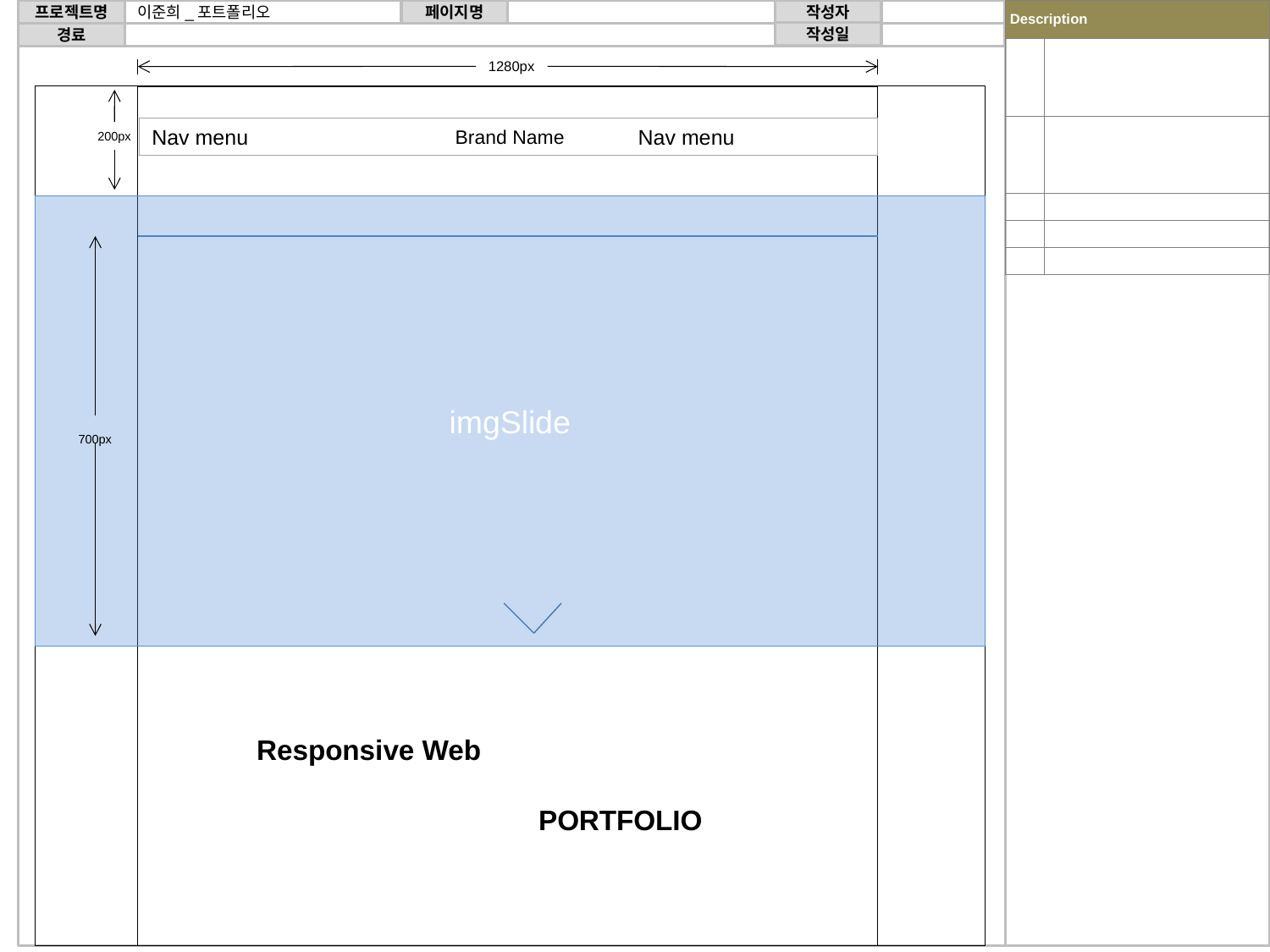

프로젝트명
페이지명
작성자

작성일
경료
이준희_포트폴리오

| Description |  |
| --- | --- |
|  |  |
|  |  |
|  |  |
|  |  |
|  |  |
1280px

Brand Name
Nav menu                                                                  Nav menu
200px
imgSlide
700px
Responsive Web

PORTFOLIO